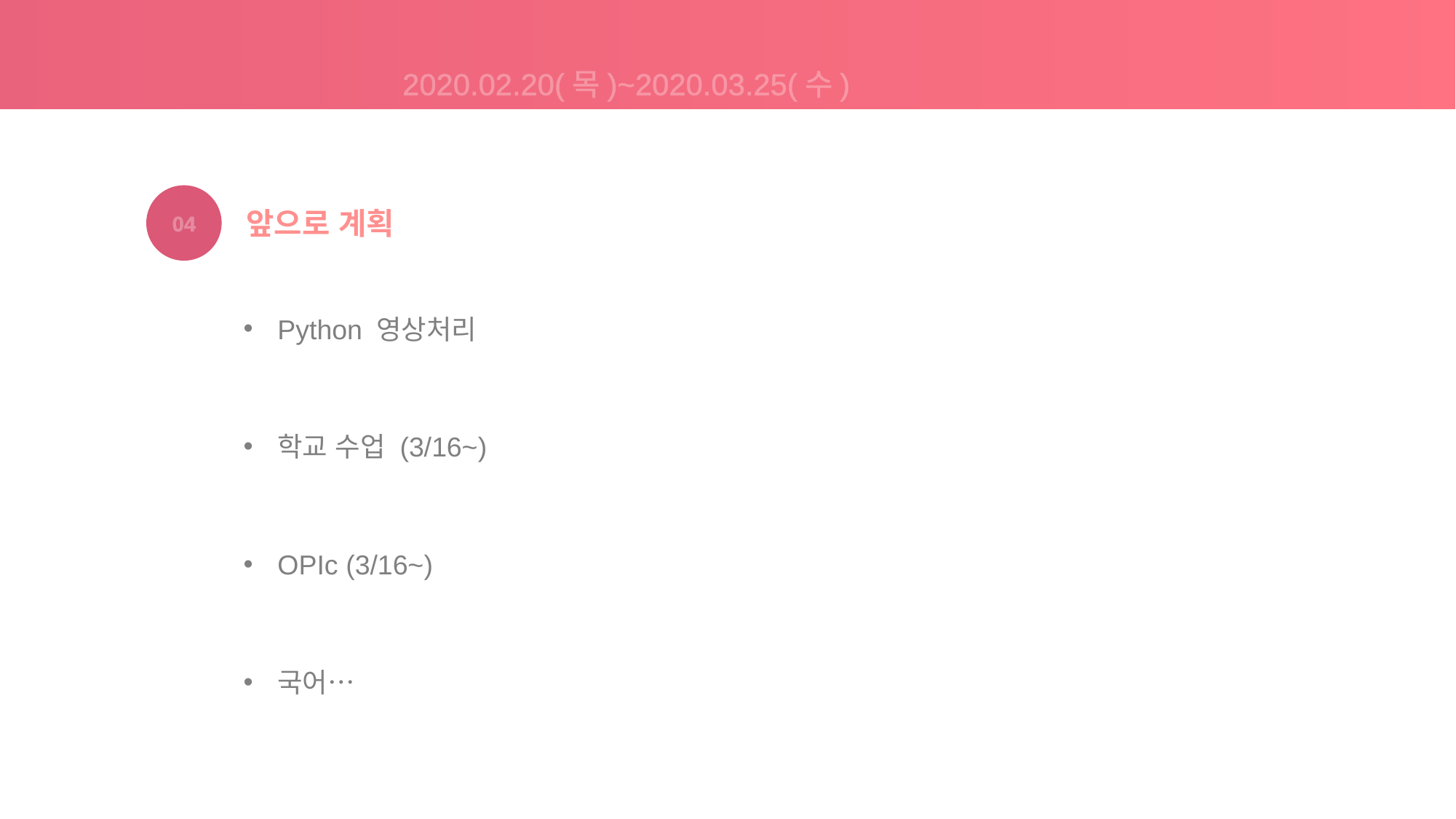

2020.02.20(목)~2020.03.25(수)
04
앞으로 계획
Python 영상처리

학교 수업 (3/16~)

OPIc (3/16~)

국어…